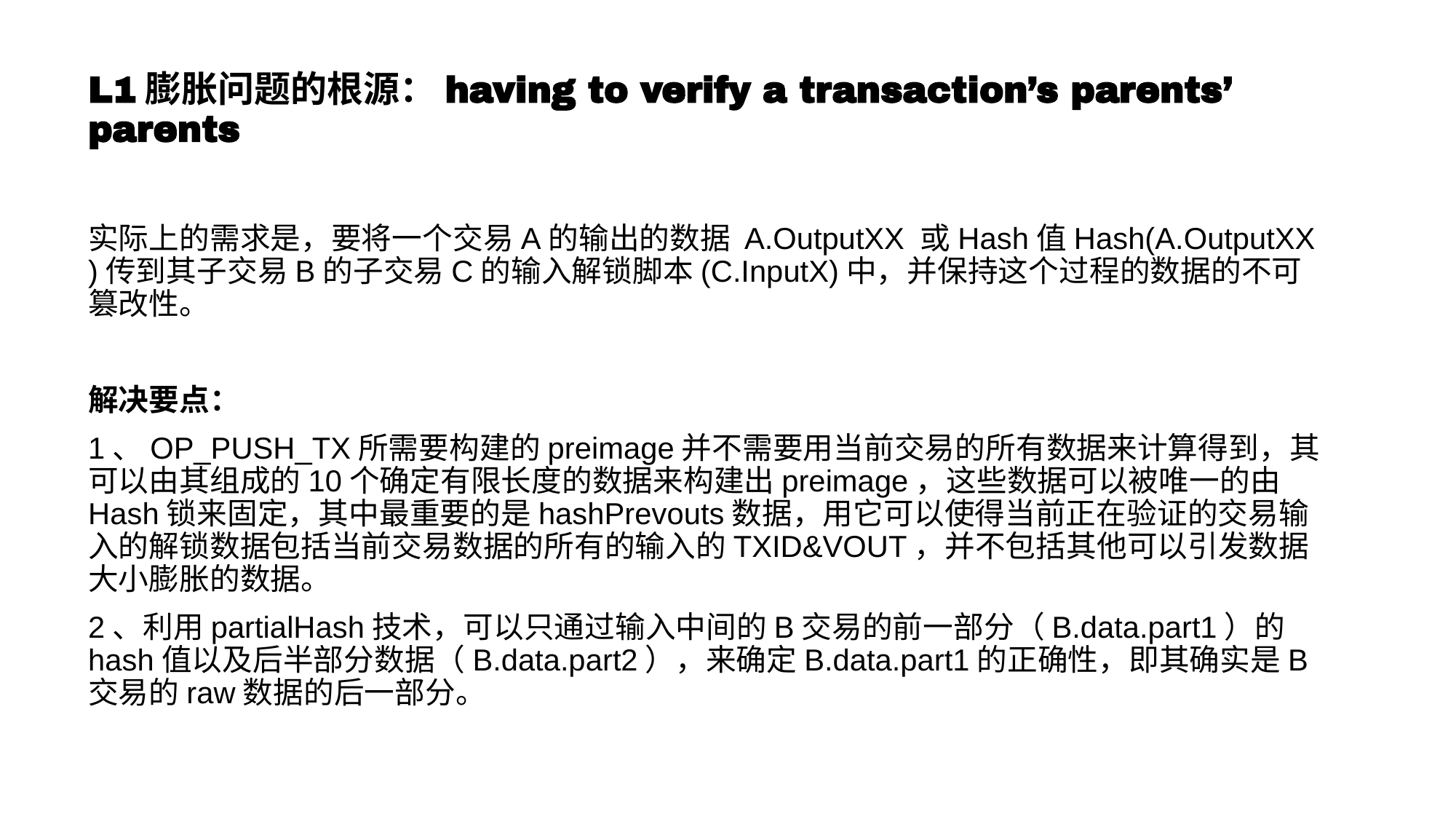

# L1膨胀问题的根源：having to verify a transaction’s parents’ parents
实际上的需求是，要将一个交易A的输出的数据 A.OutputXX 或Hash值Hash(A.OutputXX )传到其子交易B的子交易C的输入解锁脚本(C.InputX)中，并保持这个过程的数据的不可篡改性。

解决要点：
1、OP_PUSH_TX所需要构建的preimage并不需要用当前交易的所有数据来计算得到，其可以由其组成的10个确定有限长度的数据来构建出preimage，这些数据可以被唯一的由Hash锁来固定，其中最重要的是hashPrevouts数据，用它可以使得当前正在验证的交易输入的解锁数据包括当前交易数据的所有的输入的TXID&VOUT，并不包括其他可以引发数据大小膨胀的数据。
2、利用partialHash技术，可以只通过输入中间的B交易的前一部分（B.data.part1）的hash值以及后半部分数据（B.data.part2），来确定B.data.part1的正确性，即其确实是B交易的raw数据的后一部分。